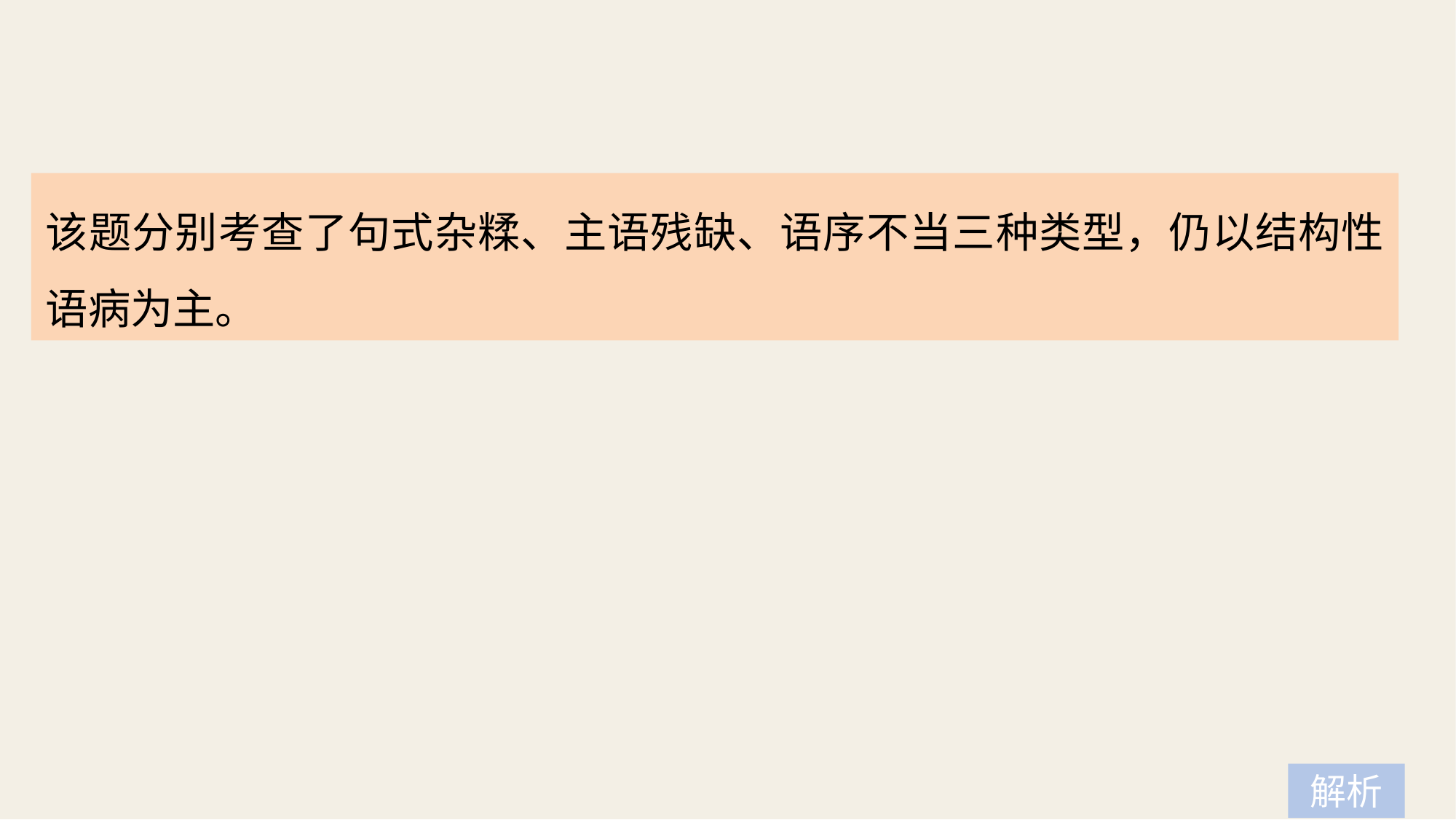

该题分别考查了句式杂糅、主语残缺、语序不当三种类型，仍以结构性语病为主。
解析